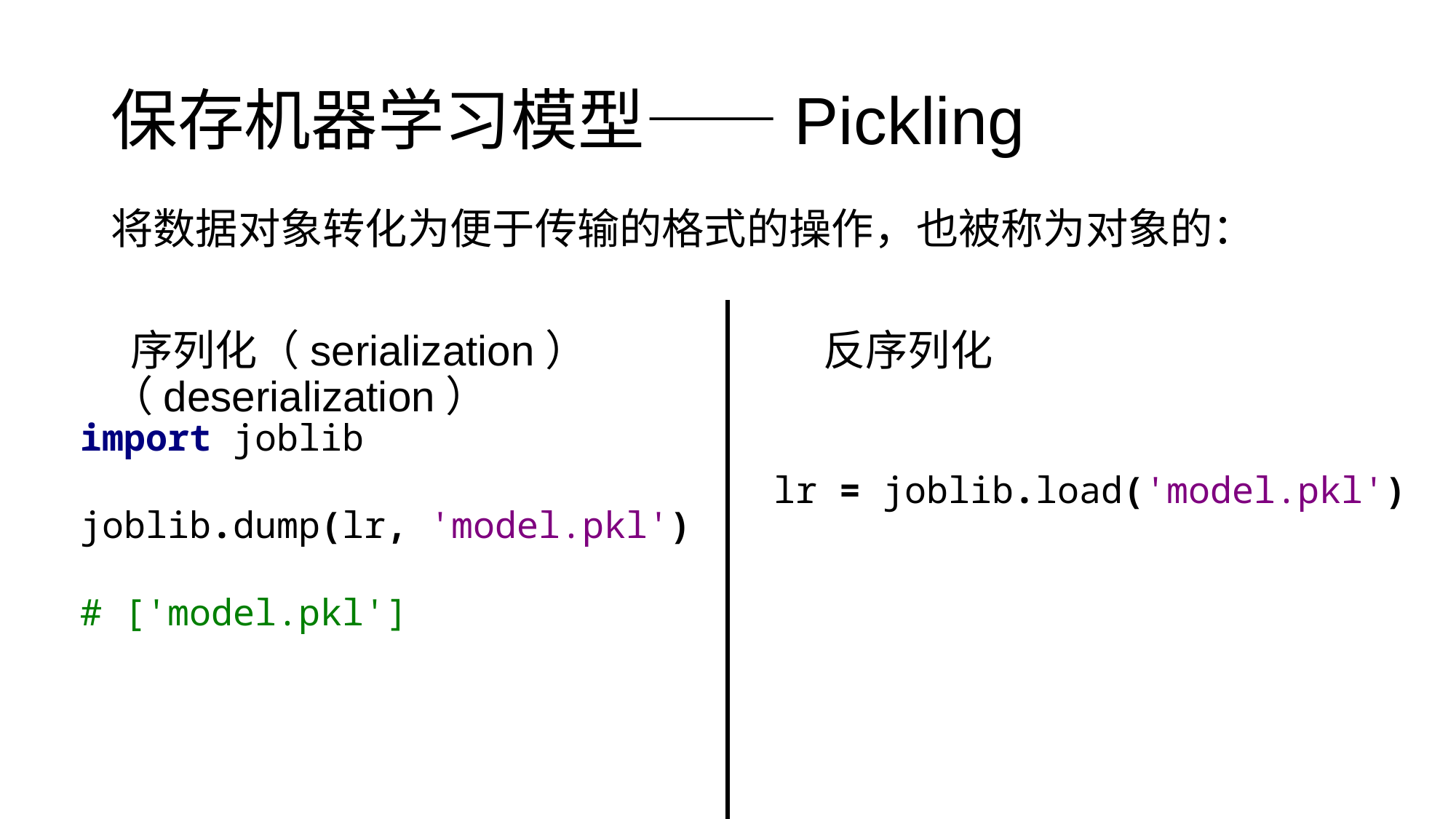

# 保存机器学习模型——Pickling
将数据对象转化为便于传输的格式的操作，也被称为对象的：

 序列化（serialization）                         反序列化（deserialization）
import joblib

joblib.dump(lr, 'model.pkl')

# ['model.pkl']
lr = joblib.load('model.pkl')